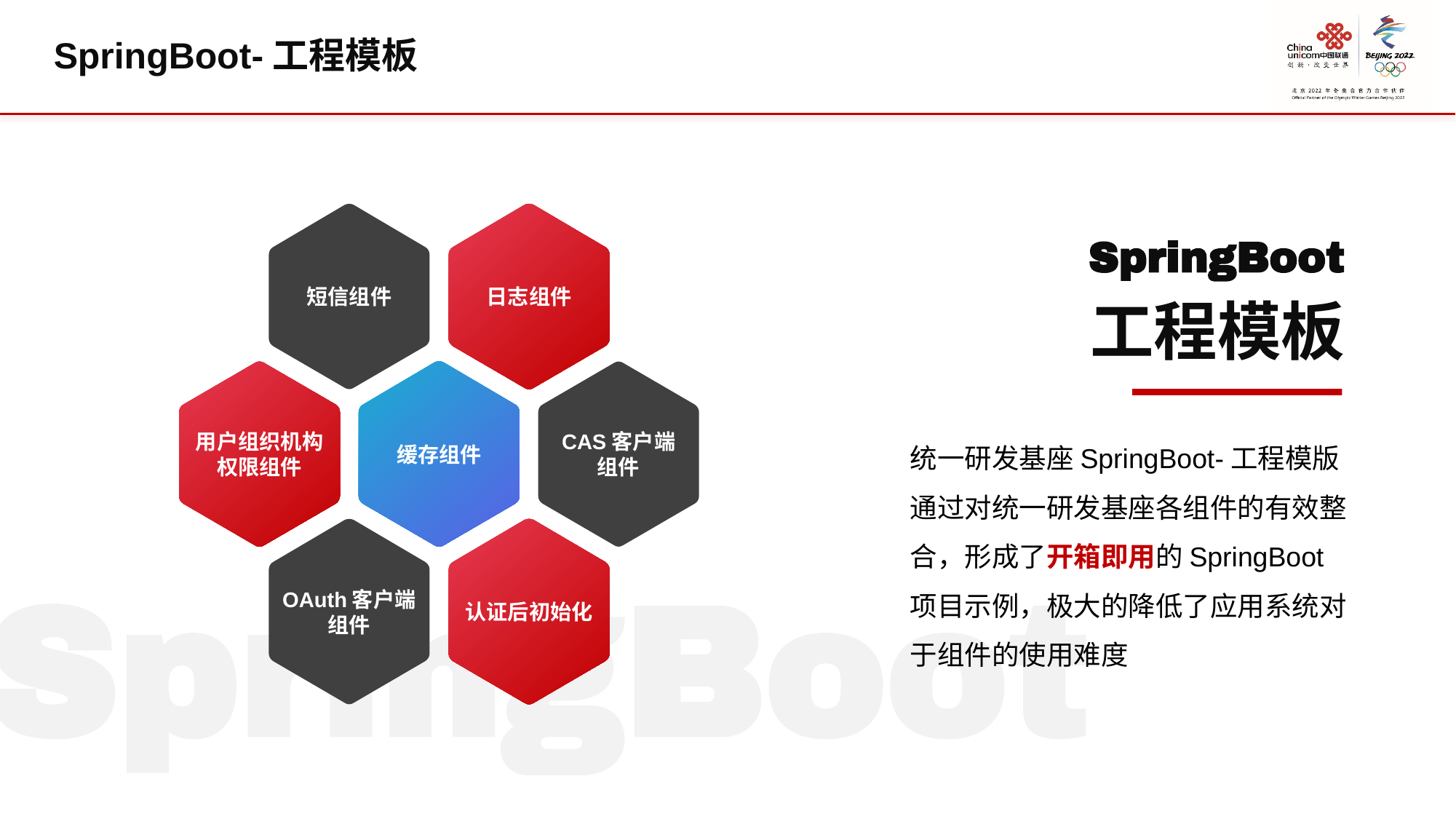

SpringBoot-工程模板
短信组件
日志组件
缓存组件
用户组织机构
权限组件
CAS客户端
组件
OAuth客户端组件
认证后初始化
SpringBoot
工程模板

统一研发基座SpringBoot-工程模版通过对统一研发基座各组件的有效整合，形成了开箱即用的SpringBoot项目示例，极大的降低了应用系统对于组件的使用难度
SpringBoot